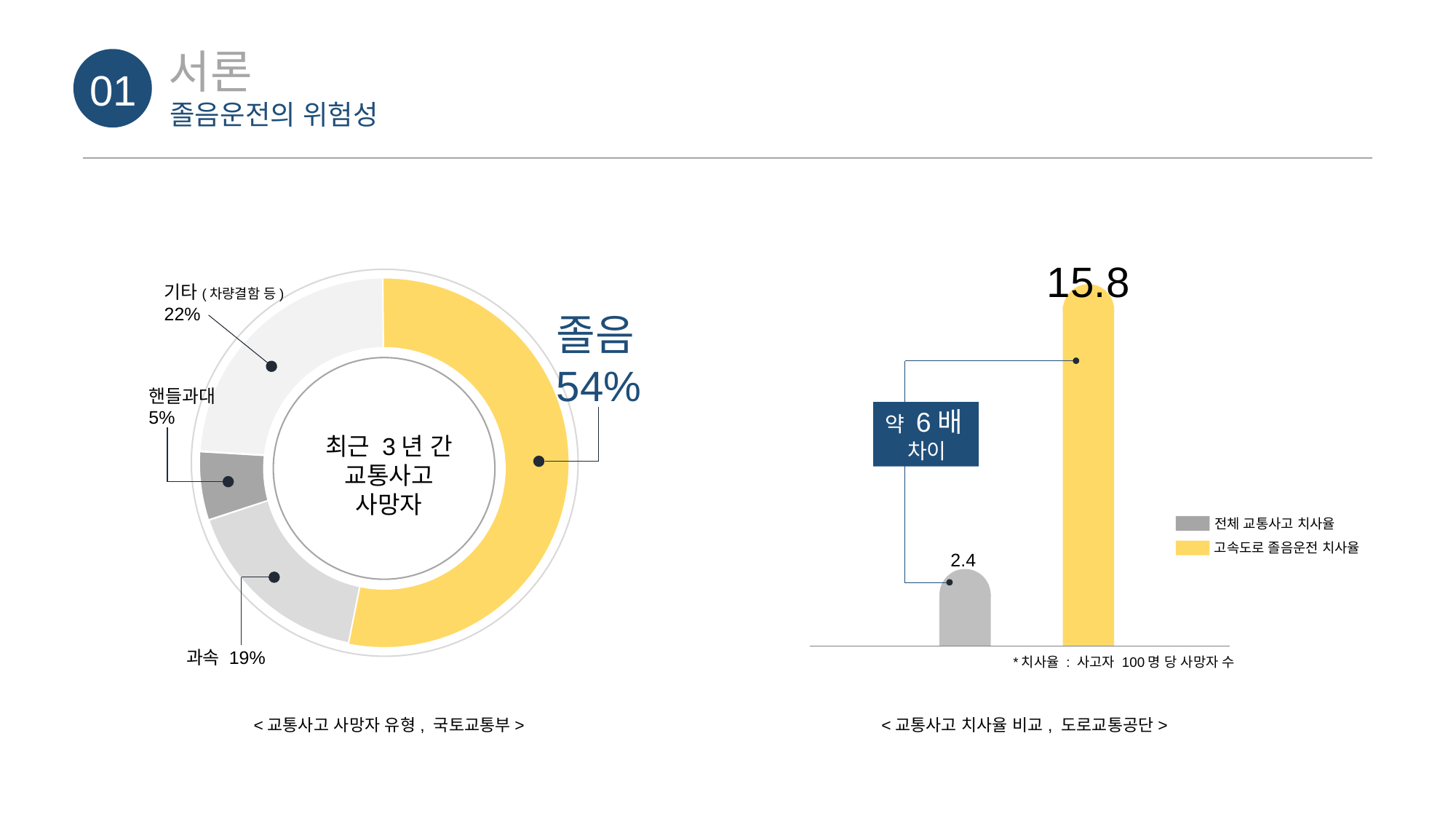

01
서론

졸음운전의 위험성
15.8

기타(차량결함 등)
22%

졸음
54%

핸들과대
5%

약 6배
차이

최근 3년 간
교통사고
사망자
전체 교통사고 치사율

고속도로 졸음운전 치사율

2.4

과속 19%
*치사율 : 사고자 100명 당 사망자 수
<교통사고 사망자 유형, 국토교통부>
<교통사고 치사율 비교, 도로교통공단>